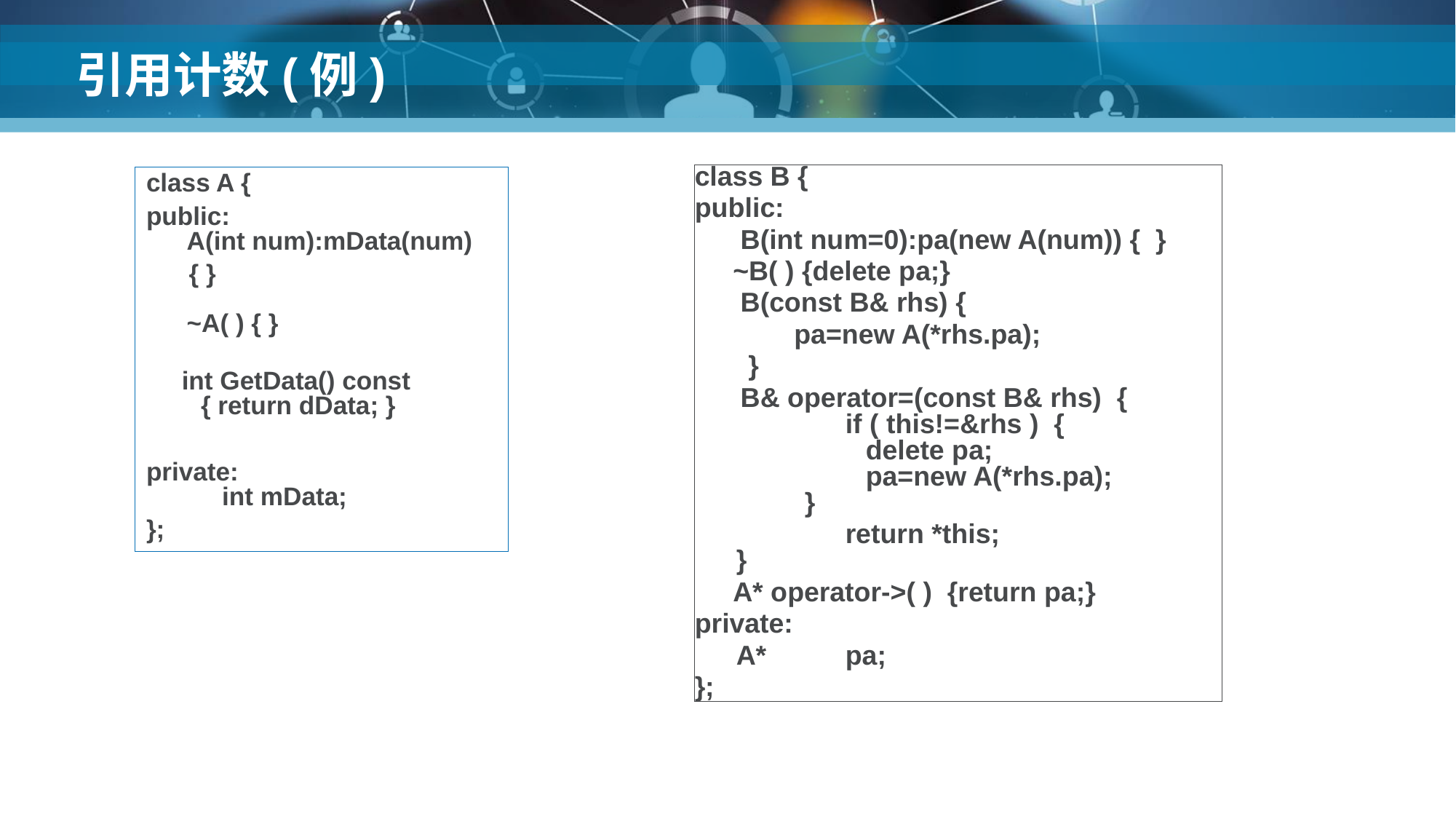

# 引用计数(例)
class B {
public:
      B(int num=0):pa(new A(num)) {  }
     ~B( ) {delete pa;}
      B(const B& rhs) {
             pa=new A(*rhs.pa);
       }
      B& operator=(const B& rhs)  {
	if ( this!=&rhs )  {
                 delete pa;
                 pa=new A(*rhs.pa);
         }
		return *this;
}
     A* operator->( )  {return pa;}
private:
 	A*	pa;
};
class A {
public:
A(int num):mData(num)
      { }
~A( ) { }
     int GetData() const
  { return dData; }

private:
     int mData;
};